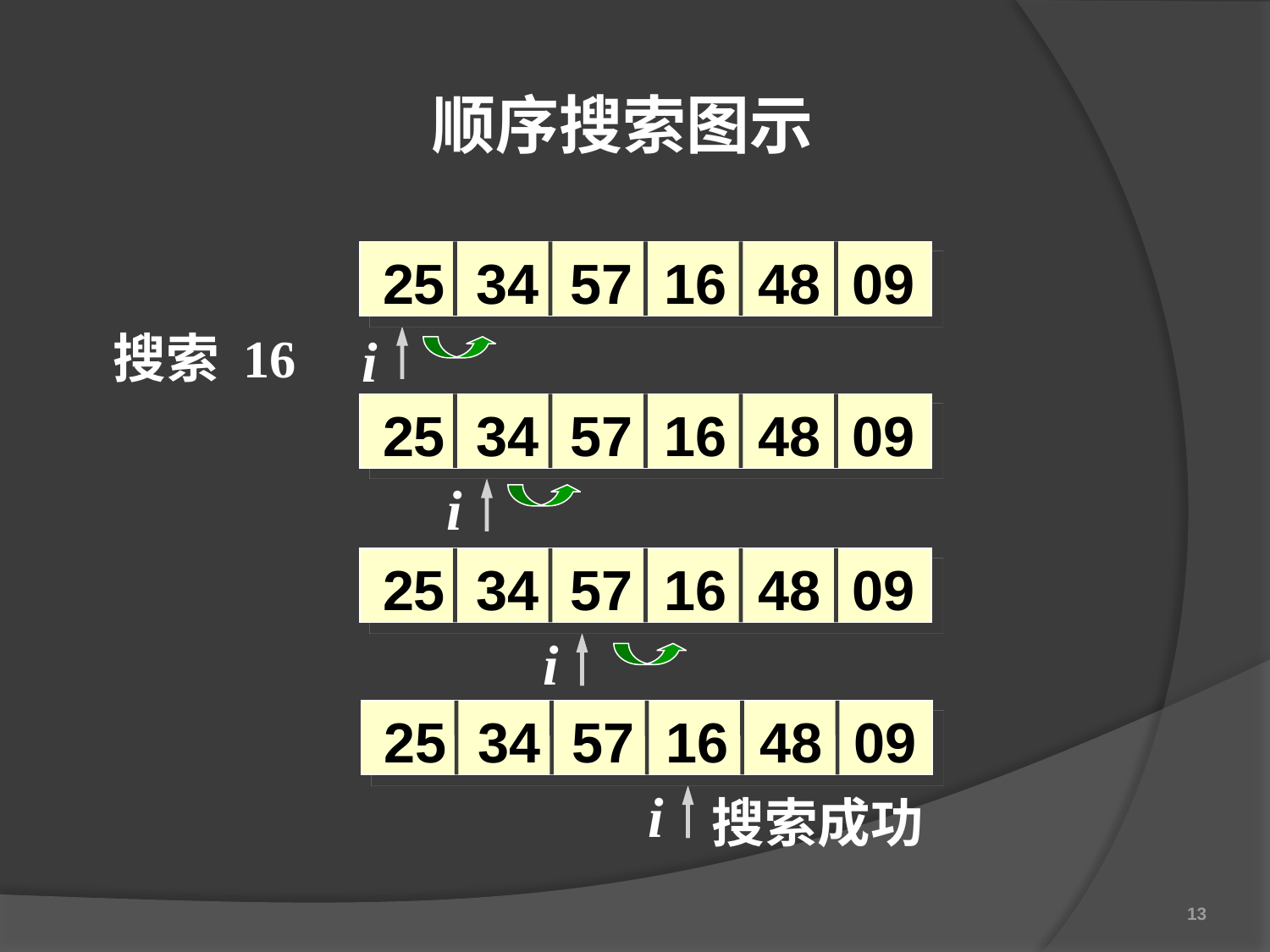

# 顺序搜索图示

25  34  57  16  48  09

搜索 16
i

25  34  57  16  48  09

i

25  34  57  16  48  09

i

25  34  57  16  48  09

i
搜索成功

13